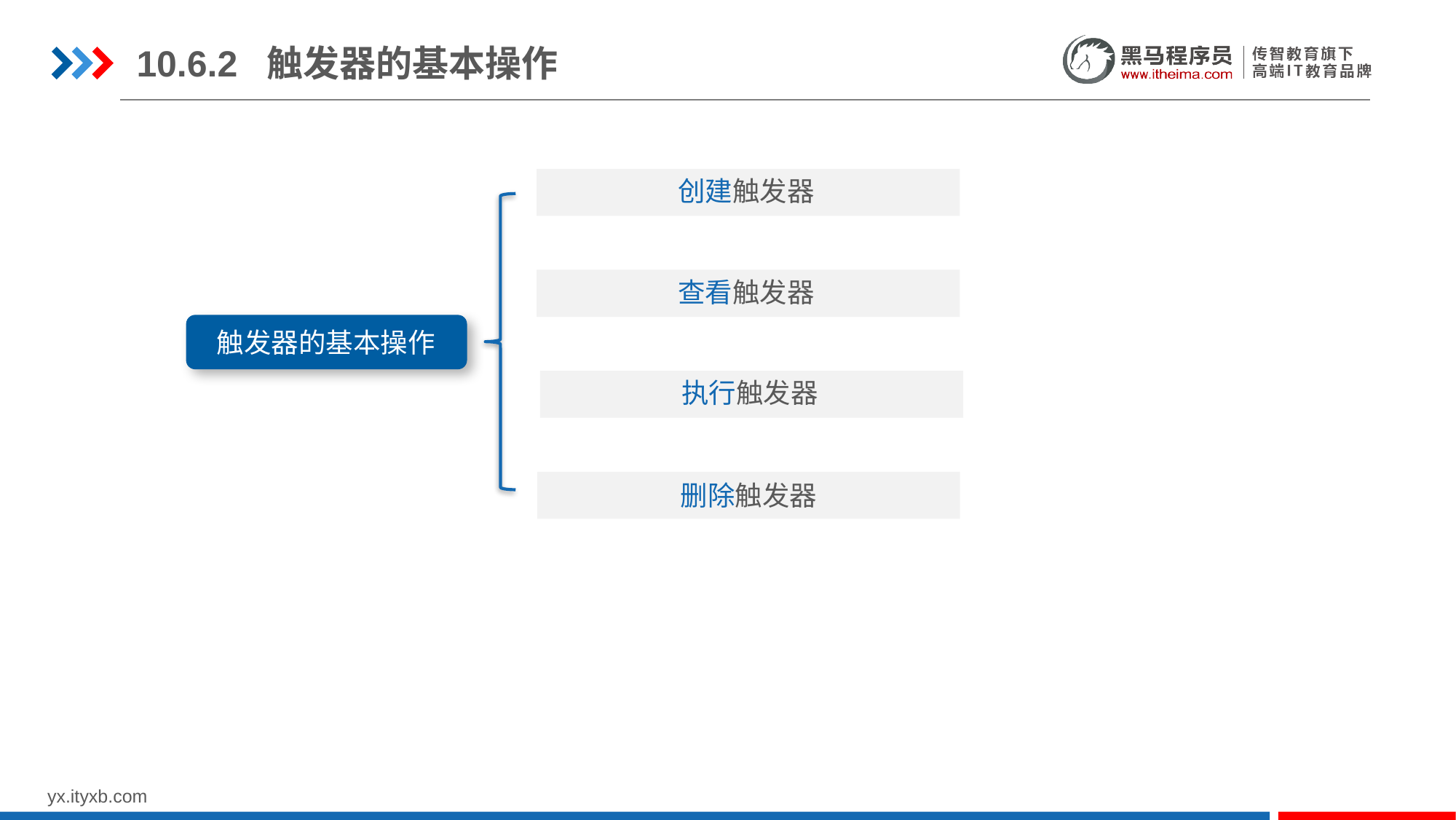

10.6.2  触发器的基本操作
创建触发器

查看触发器

触发器的基本操作
执行触发器

删除触发器